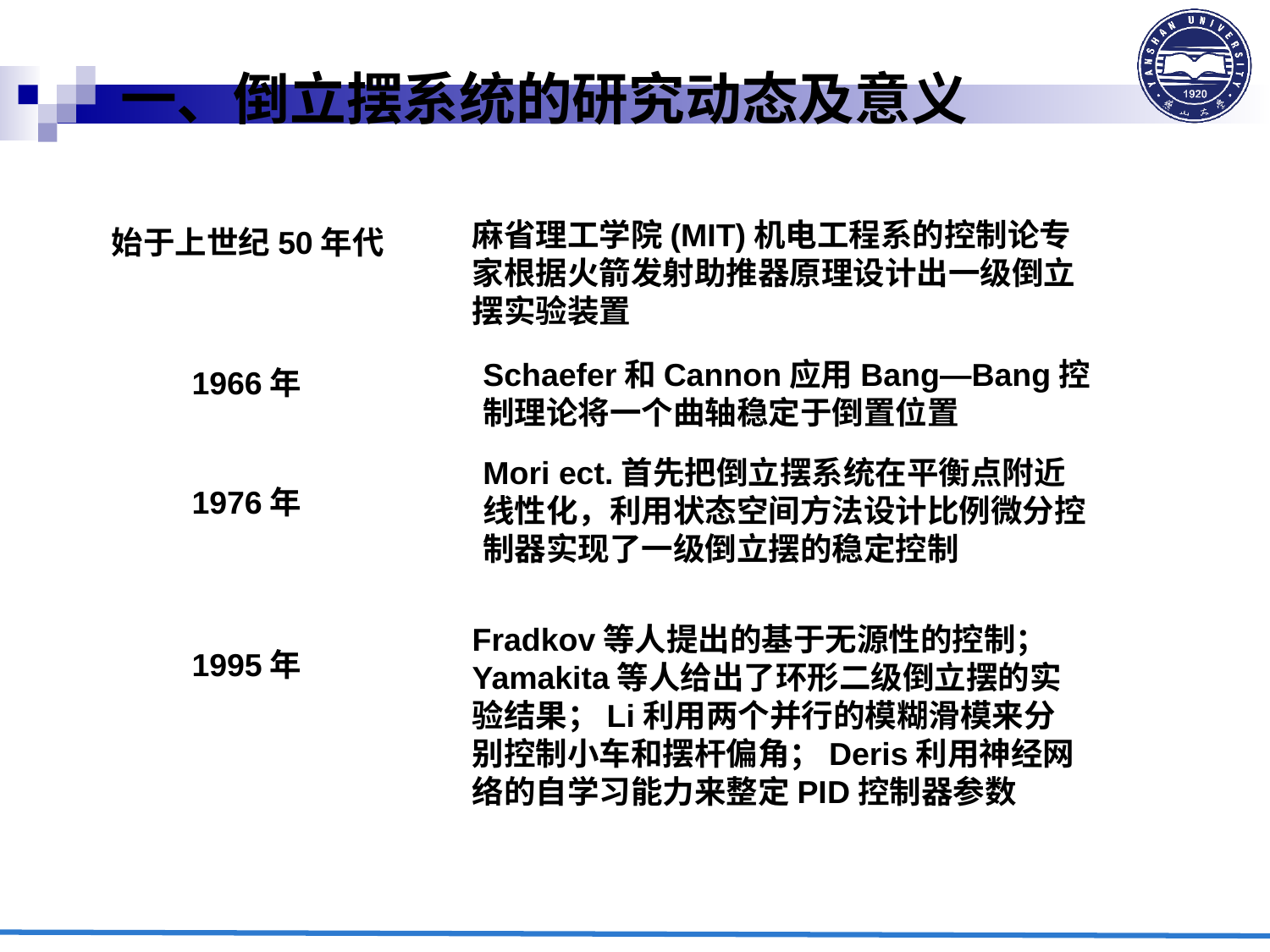

一、倒立摆系统的研究动态及意义
麻省理工学院(MIT)机电工程系的控制论专家根据火箭发射助推器原理设计出一级倒立摆实验装置
始于上世纪50年代
Schaefer和Cannon应用Bang—Bang控制理论将一个曲轴稳定于倒置位置
1966年
Mori ect.首先把倒立摆系统在平衡点附近线性化，利用状态空间方法设计比例微分控制器实现了一级倒立摆的稳定控制
1976年
Fradkov等人提出的基于无源性的控制；Yamakita等人给出了环形二级倒立摆的实验结果；Li利用两个并行的模糊滑模来分别控制小车和摆杆偏角；Deris利用神经网络的自学习能力来整定PID控制器参数
1995年